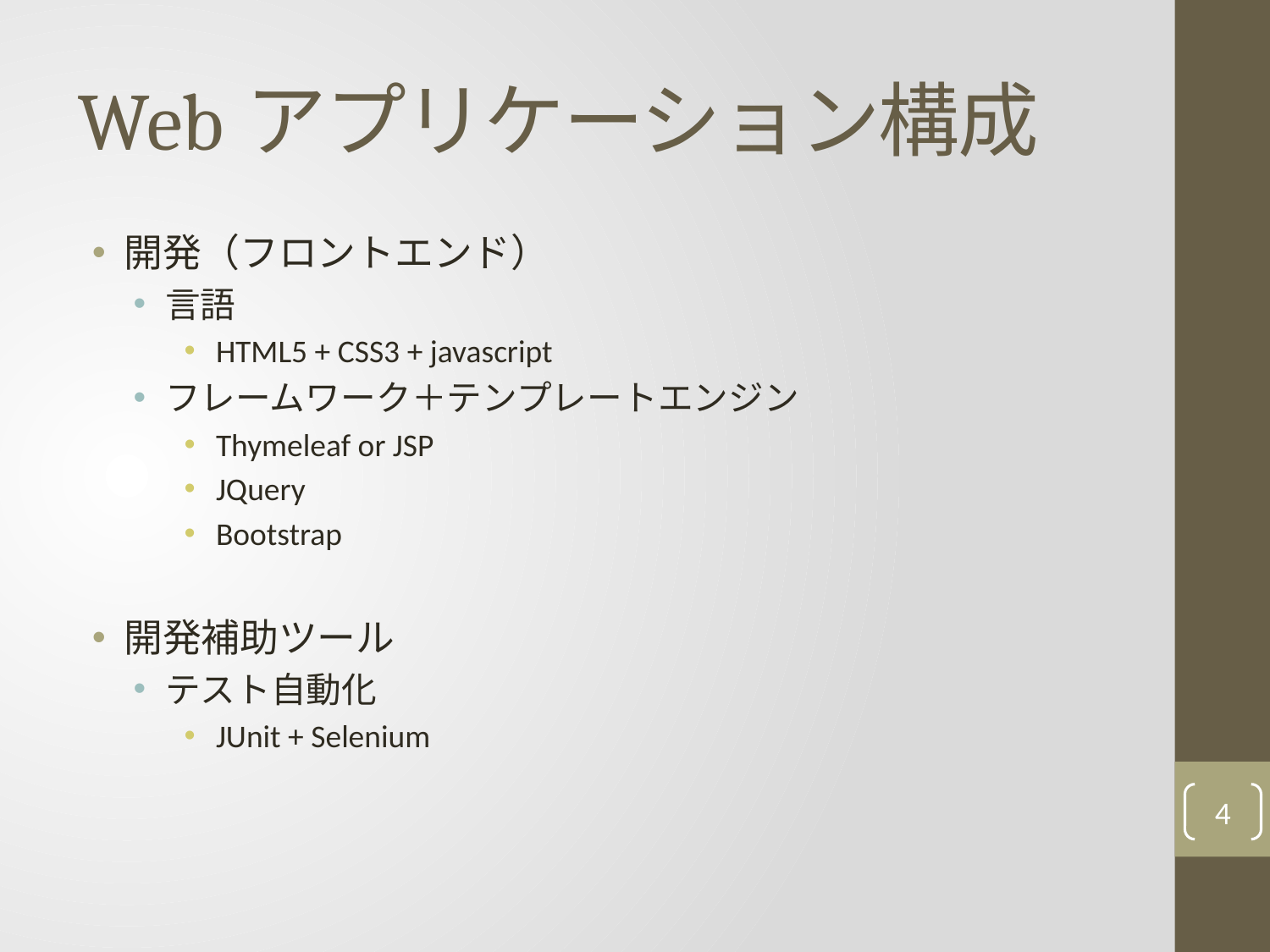

# Webアプリケーション構成
開発（フロントエンド）
言語
HTML5 + CSS3 + javascript
フレームワーク＋テンプレートエンジン
Thymeleaf or JSP
JQuery
Bootstrap

開発補助ツール
テスト自動化
JUnit + Selenium
4